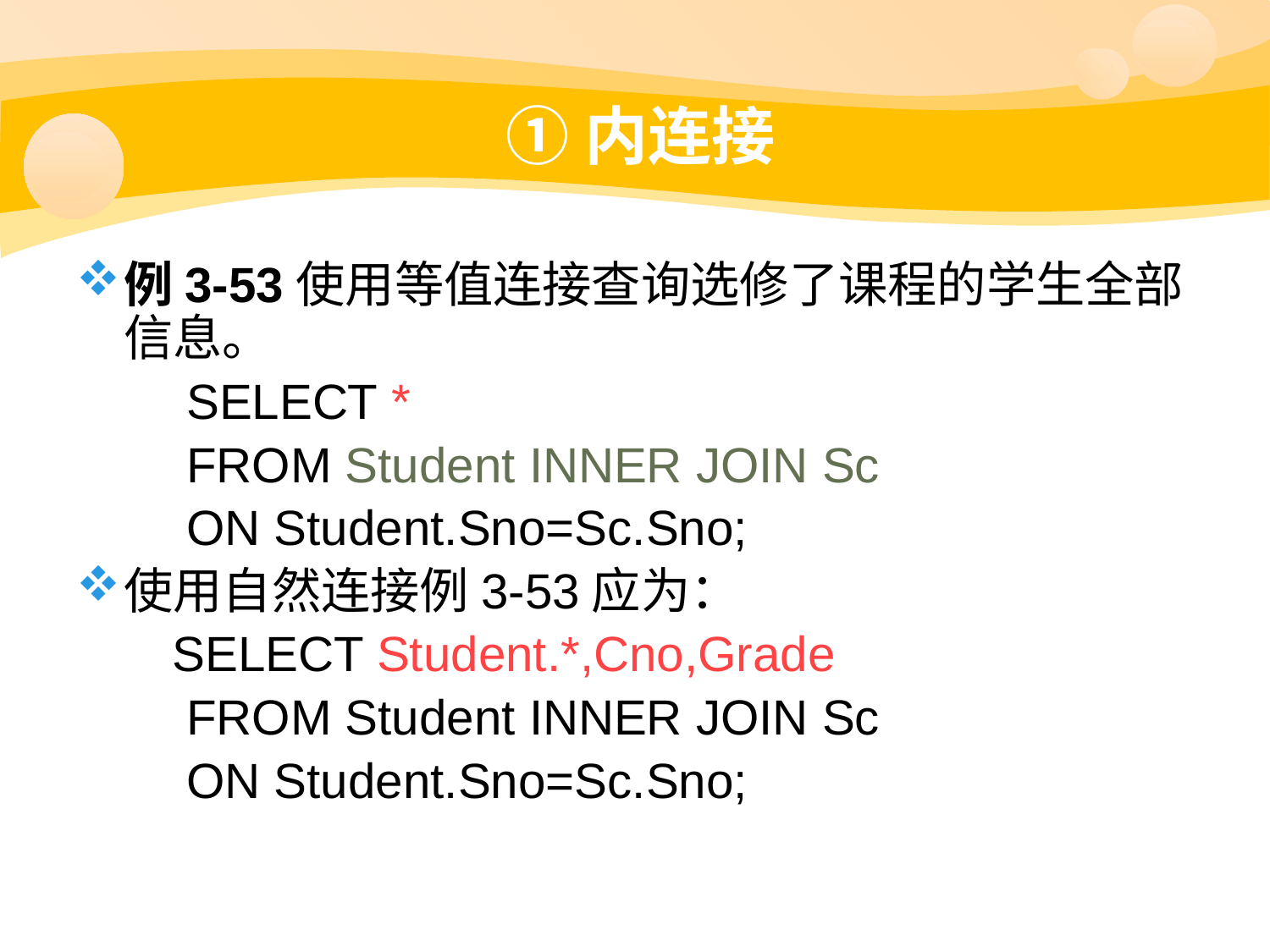

# ①内连接
例3-53使用等值连接查询选修了课程的学生全部信息。
　　SELECT *
　　FROM Student INNER JOIN Sc
　　ON Student.Sno=Sc.Sno;
使用自然连接例3-53应为：
       SELECT Student.*,Cno,Grade
　　FROM Student INNER JOIN Sc
　　ON Student.Sno=Sc.Sno;